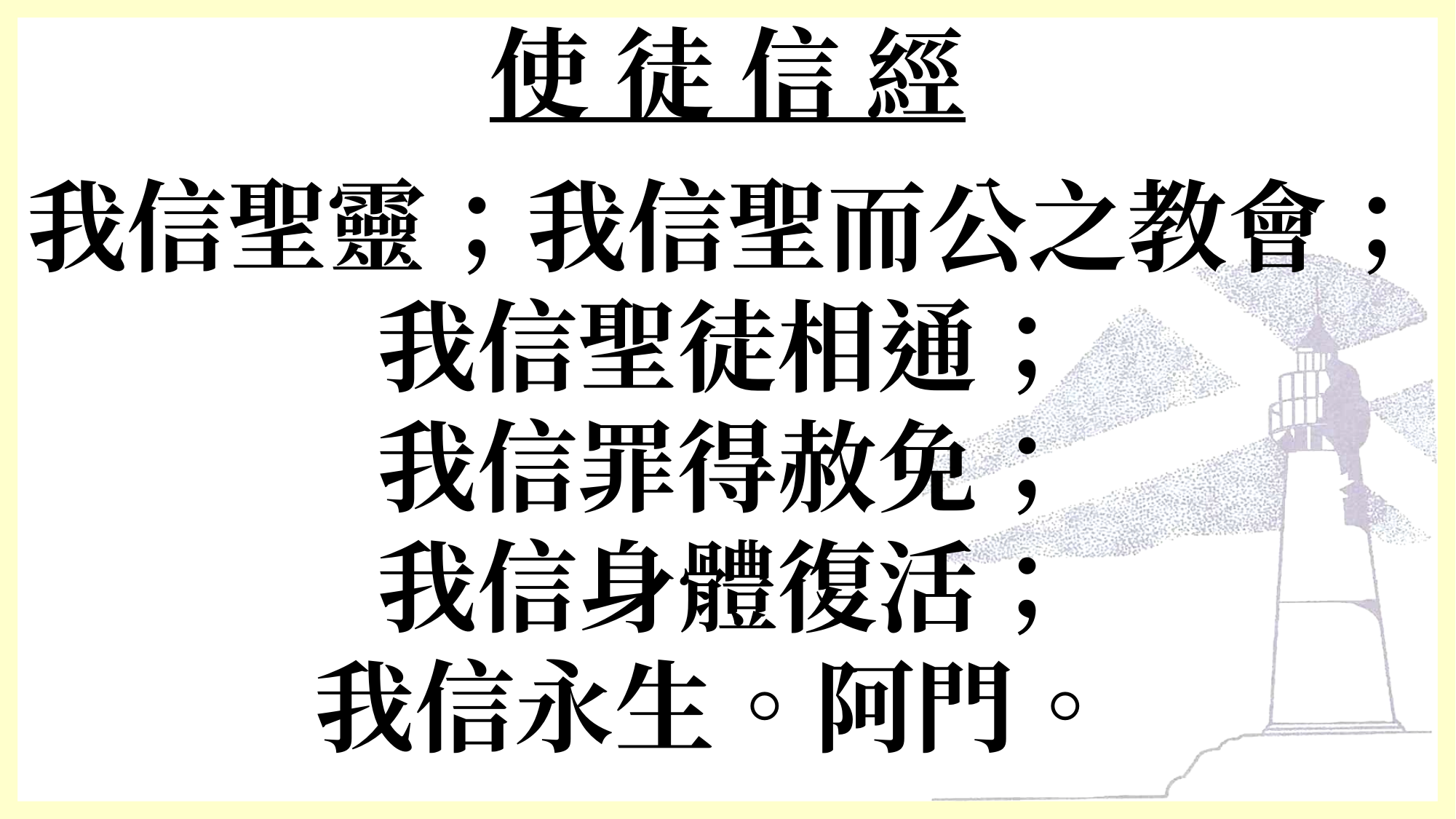

# 使 徒 信 經
我信聖靈；我信聖而公之教會；
我信聖徒相通；
我信罪得赦免；
我信身體復活；
我信永生。阿門。